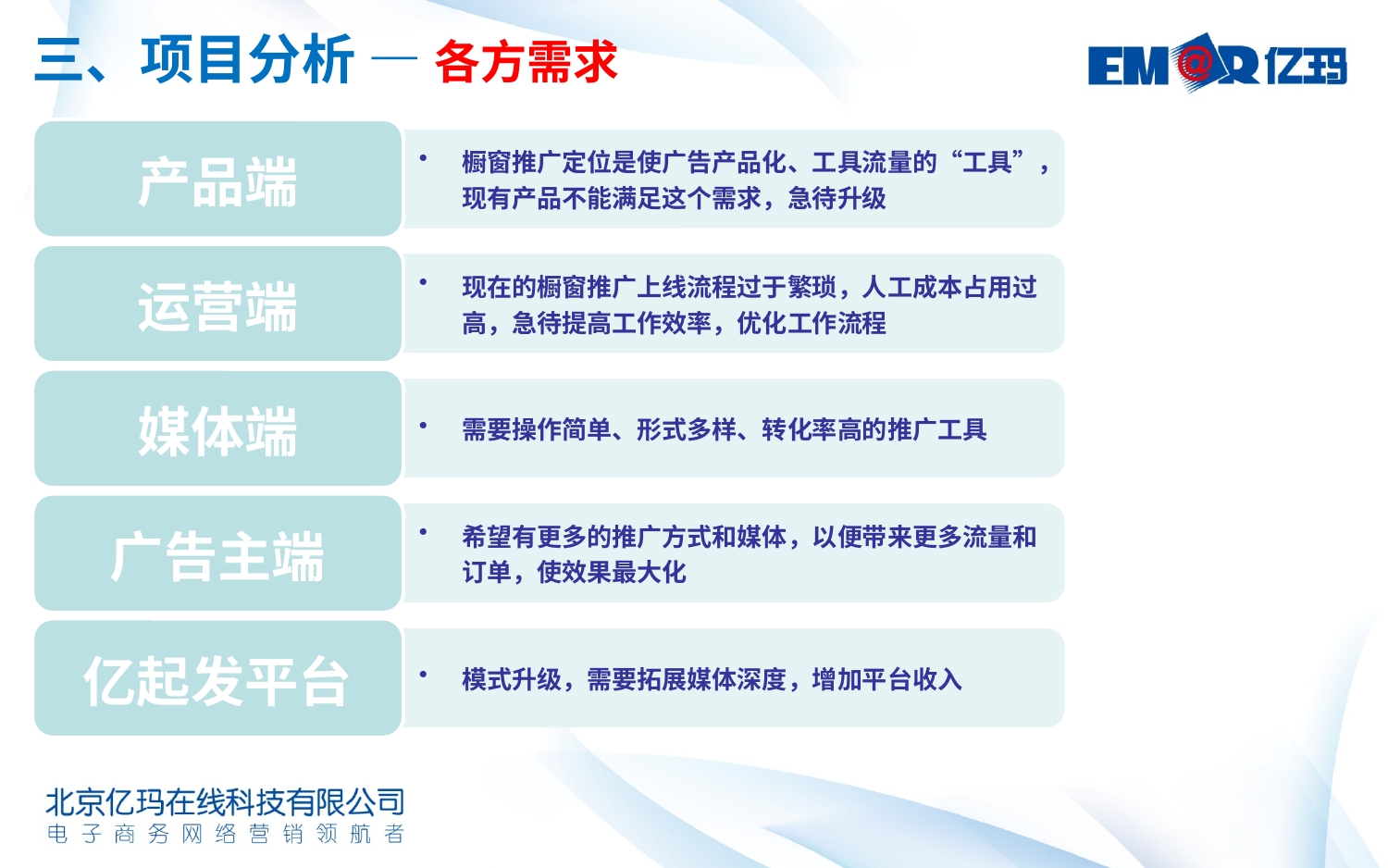

三、项目分析 — 各方需求
产品端
橱窗推广定位是使广告产品化、工具流量的“工具”，现有产品不能满足这个需求，急待升级
运营端
现在的橱窗推广上线流程过于繁琐，人工成本占用过高，急待提高工作效率，优化工作流程
媒体端
需要操作简单、形式多样、转化率高的推广工具
广告主端
希望有更多的推广方式和媒体，以便带来更多流量和订单，使效果最大化
亿起发平台
模式升级，需要拓展媒体深度，增加平台收入